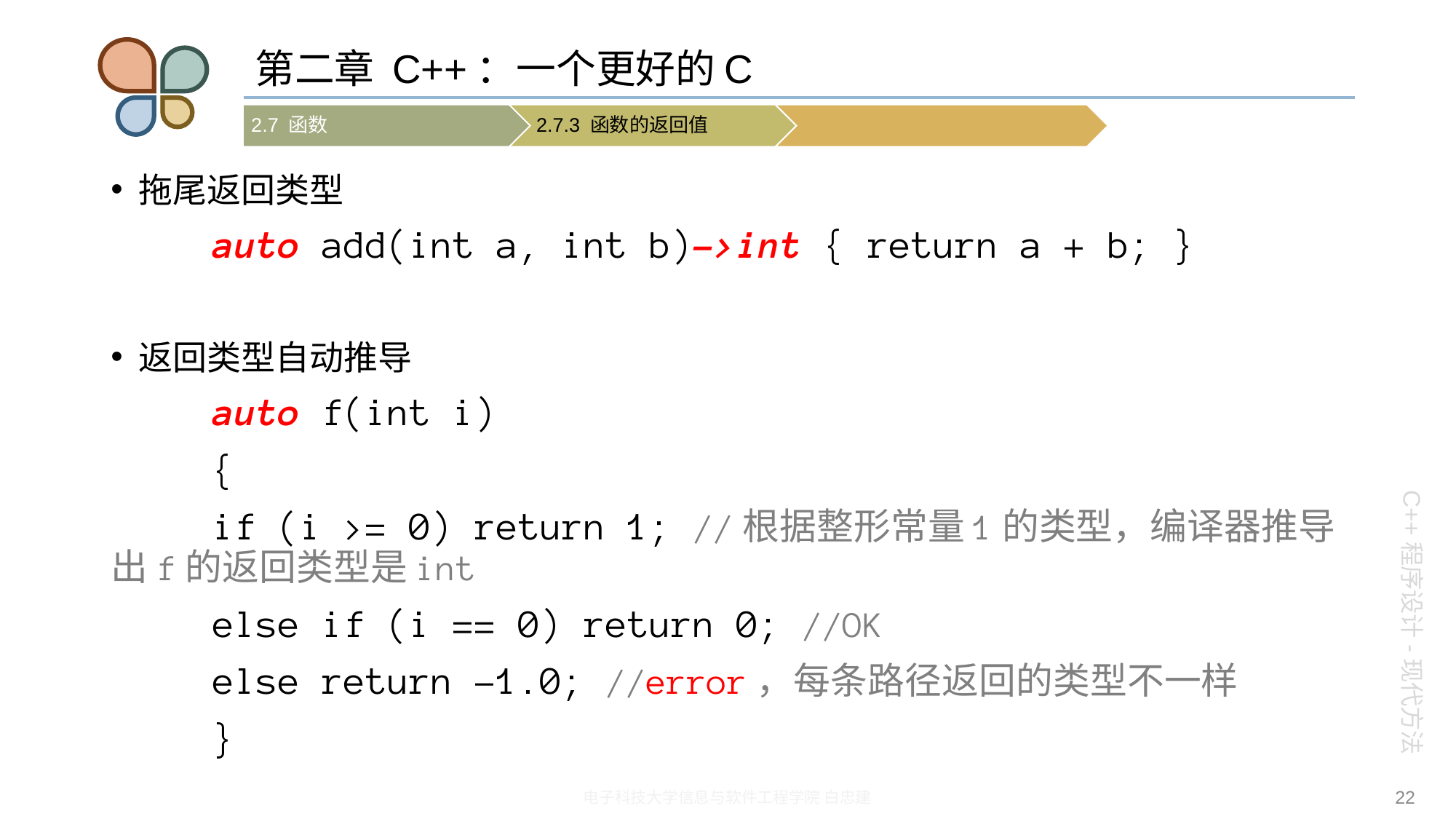

# 第二章 C++：一个更好的C
2.7 函数
2.7.3 函数的返回值

拖尾返回类型
	auto add(int a, int b)->int { return a + b; }

返回类型自动推导
	auto f(int i)
	{
    		if (i >= 0) return 1; //根据整形常量1的类型，编译器推导出f的返回类型是int
    		else if (i == 0) return 0; //OK
   		else return -1.0; //error，每条路径返回的类型不一样
	}
22